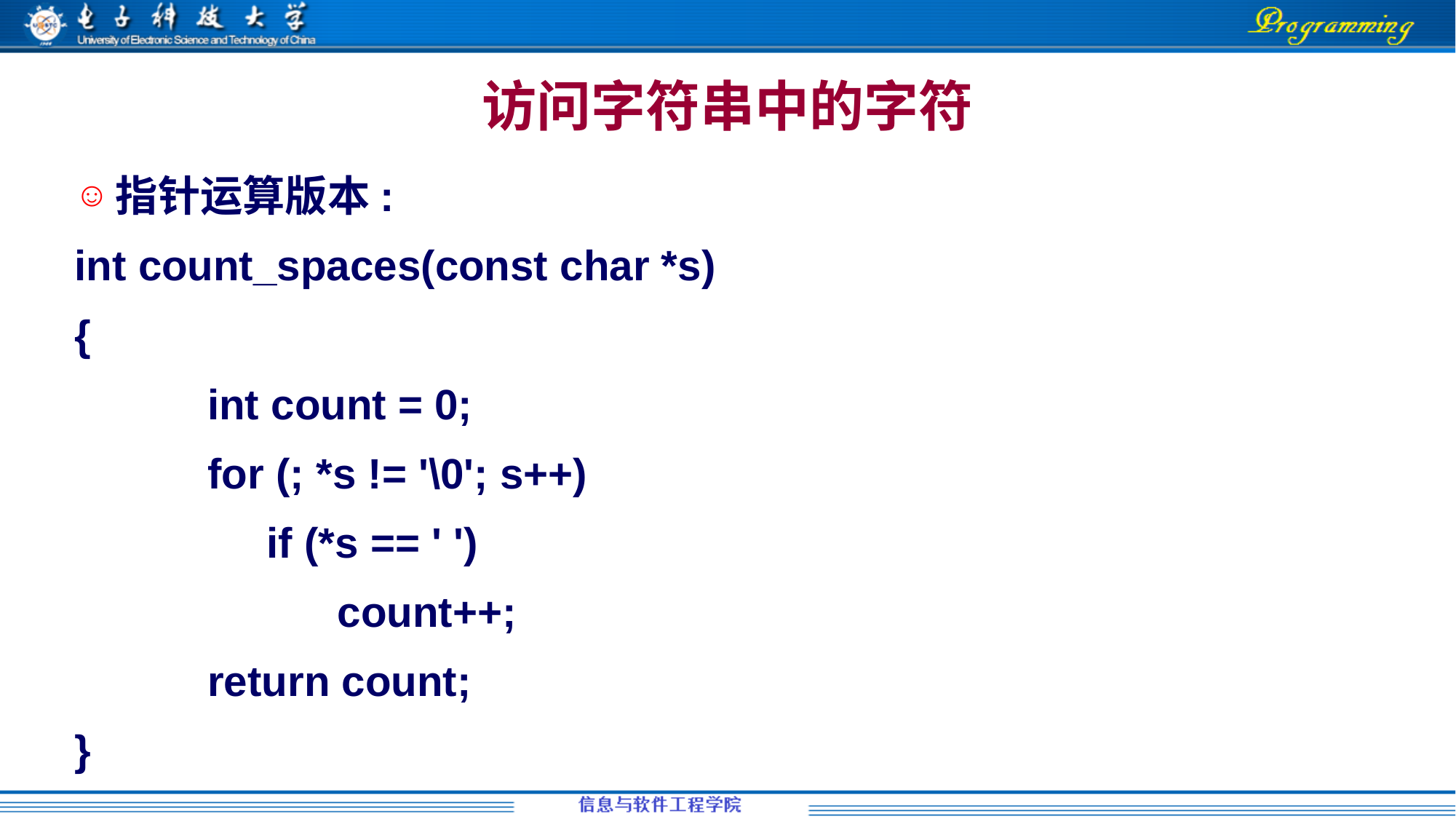

访问字符串中的字符
指针运算版本:
int count_spaces(const char *s)
{
	  int count = 0;
	  for (; *s != '\0'; s++)
	       if (*s == ' ')
	             count++;
	  return count;
}